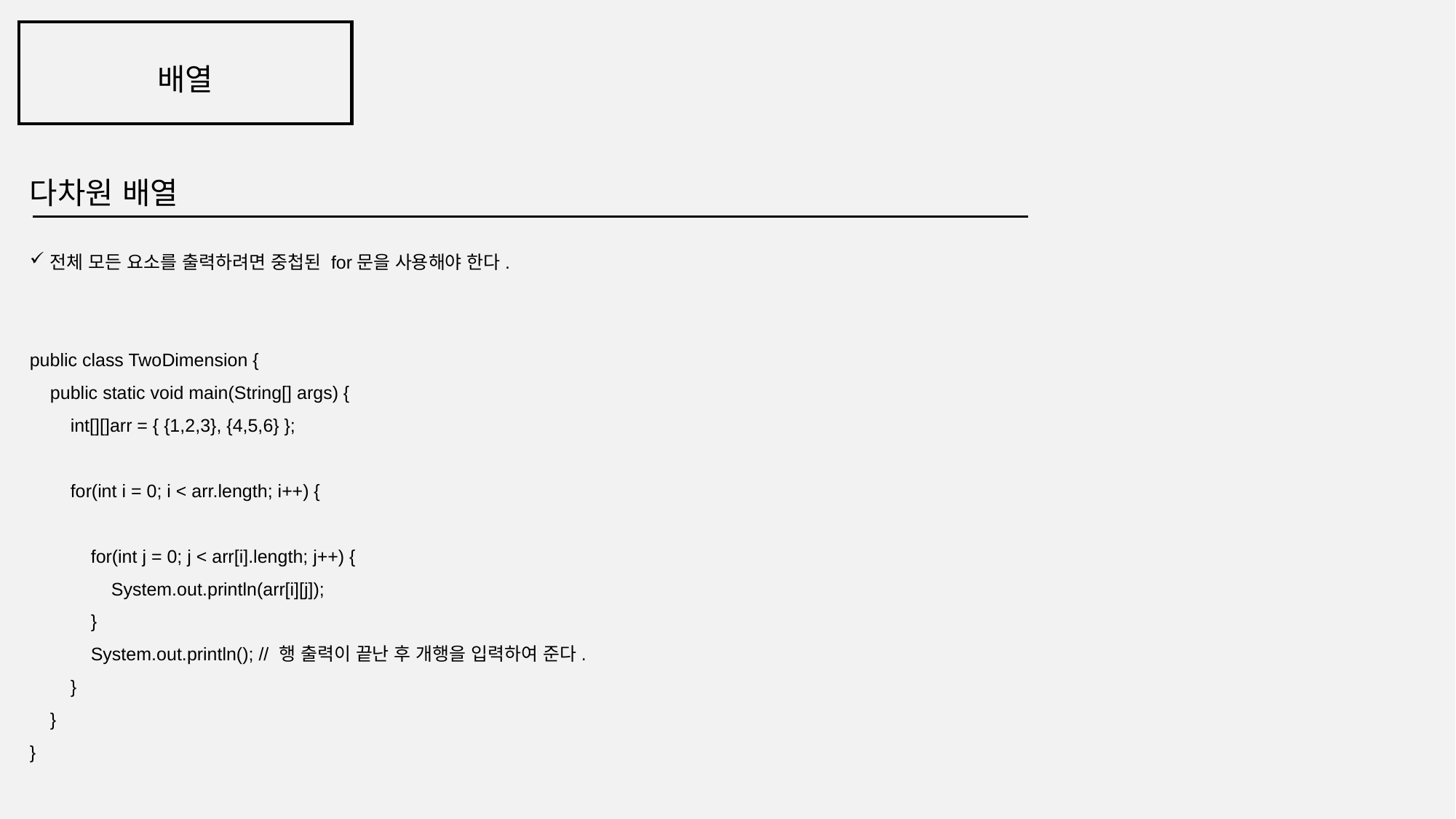

배열
다차원 배열
전체 모든 요소를 출력하려면 중첩된 for문을 사용해야 한다.

public class TwoDimension {
    public static void main(String[] args) {
        int[][]arr = { {1,2,3}, {4,5,6} };

        for(int i = 0; i < arr.length; i++) {

            for(int j = 0; j < arr[i].length; j++) {
                System.out.println(arr[i][j]);
            }
            System.out.println(); // 행 출력이 끝난 후 개행을 입력하여 준다.
        }
    }
}